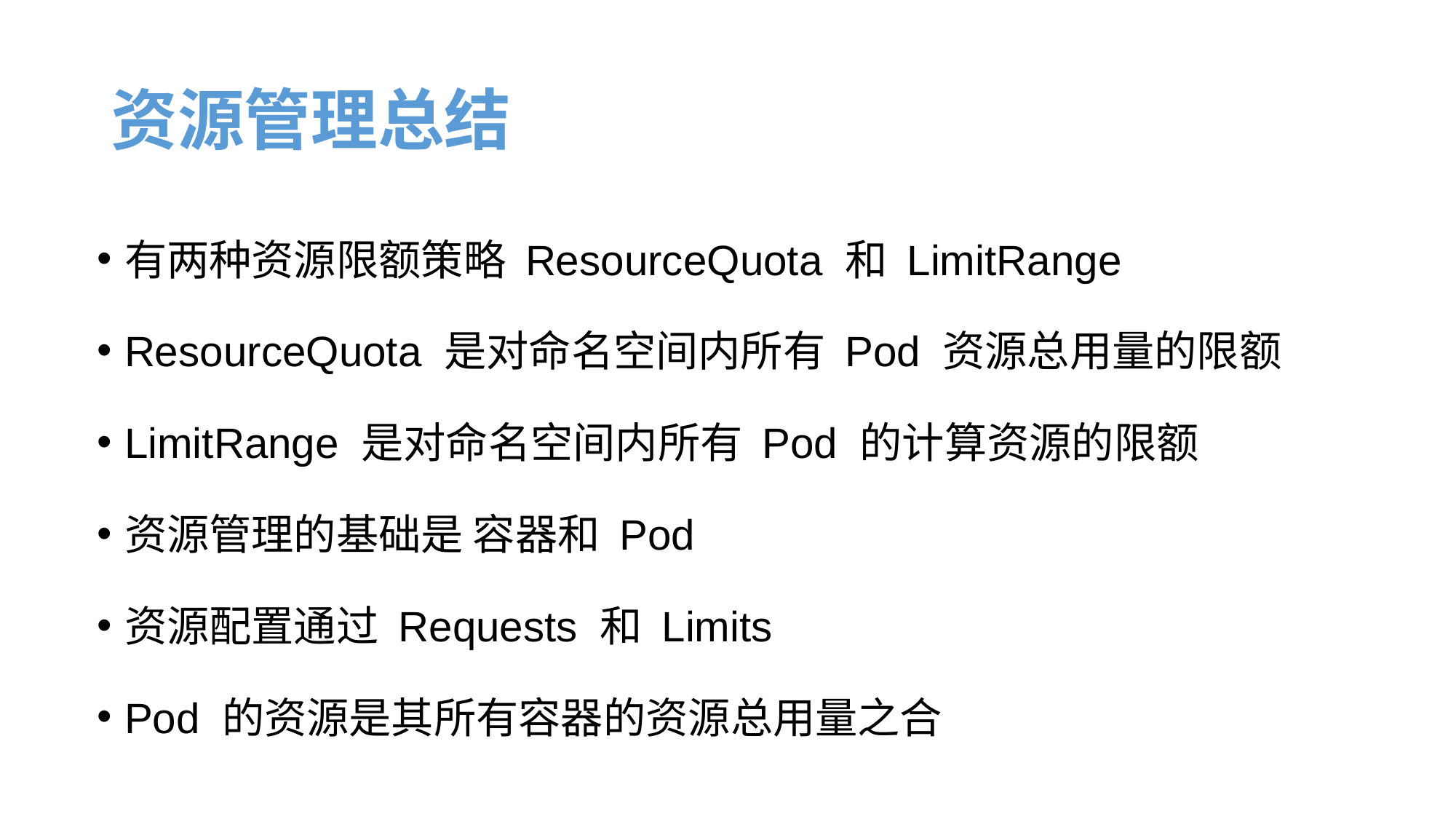

# 资源管理总结
有两种资源限额策略 ResourceQuota 和 LimitRange
ResourceQuota 是对命名空间内所有 Pod 资源总用量的限额
LimitRange 是对命名空间内所有 Pod 的计算资源的限额
资源管理的基础是 容器和 Pod
资源配置通过 Requests 和 Limits
Pod 的资源是其所有容器的资源总用量之合